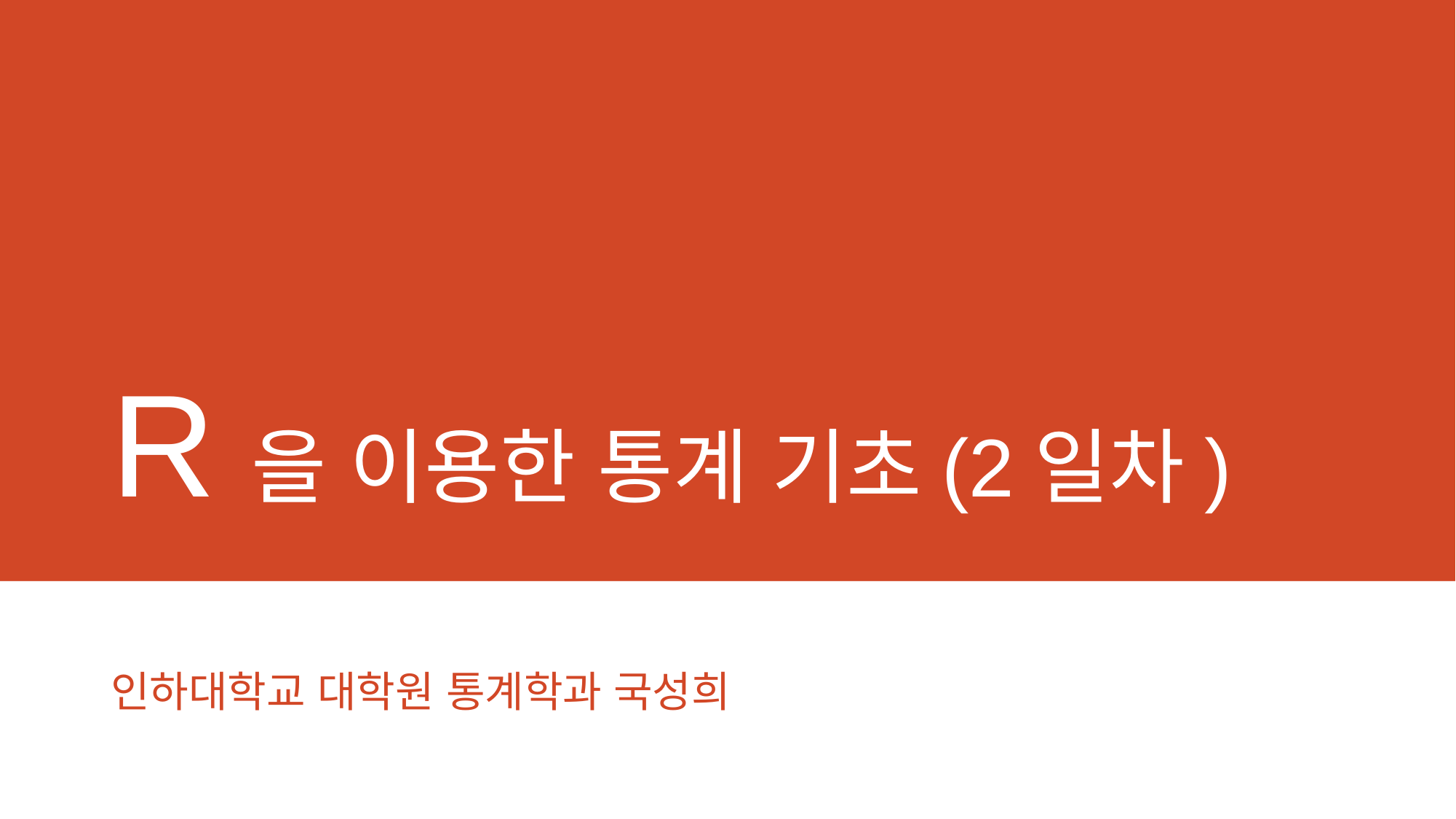

# R을 이용한 통계 기초(2일차)
인하대학교 대학원 통계학과 국성희